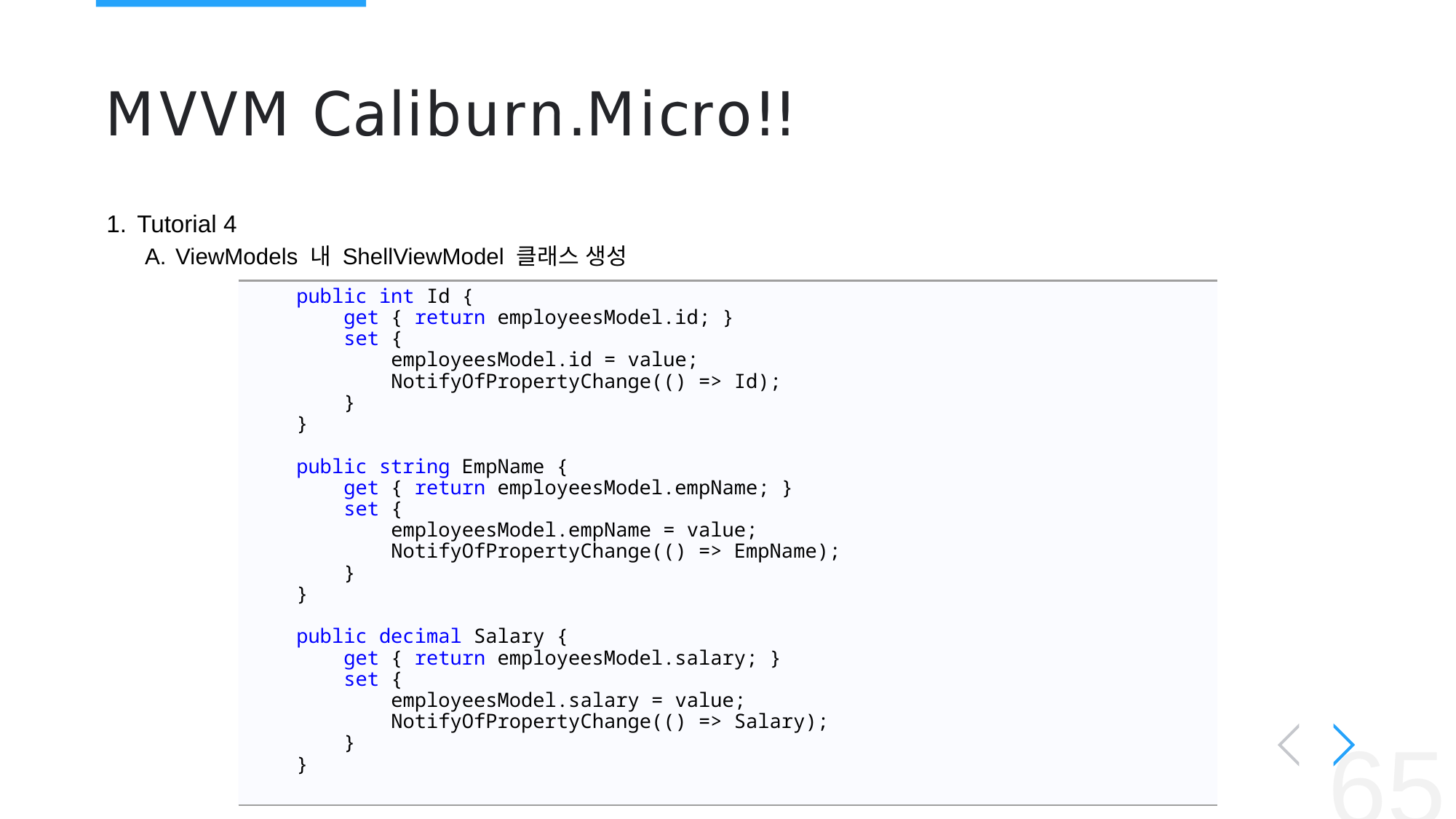

# MVVM Caliburn.Micro!!
Tutorial 4
ViewModels 내 ShellViewModel 클래스 생성
    public int Id {
        get { return employeesModel.id; }
        set {
            employeesModel.id = value;
            NotifyOfPropertyChange(() => Id);
        }
    }

    public string EmpName {
        get { return employeesModel.empName; }
        set {
            employeesModel.empName = value;
            NotifyOfPropertyChange(() => EmpName);
        }
    }

    public decimal Salary {
        get { return employeesModel.salary; }
        set {
            employeesModel.salary = value;
            NotifyOfPropertyChange(() => Salary);
        }
    }
65